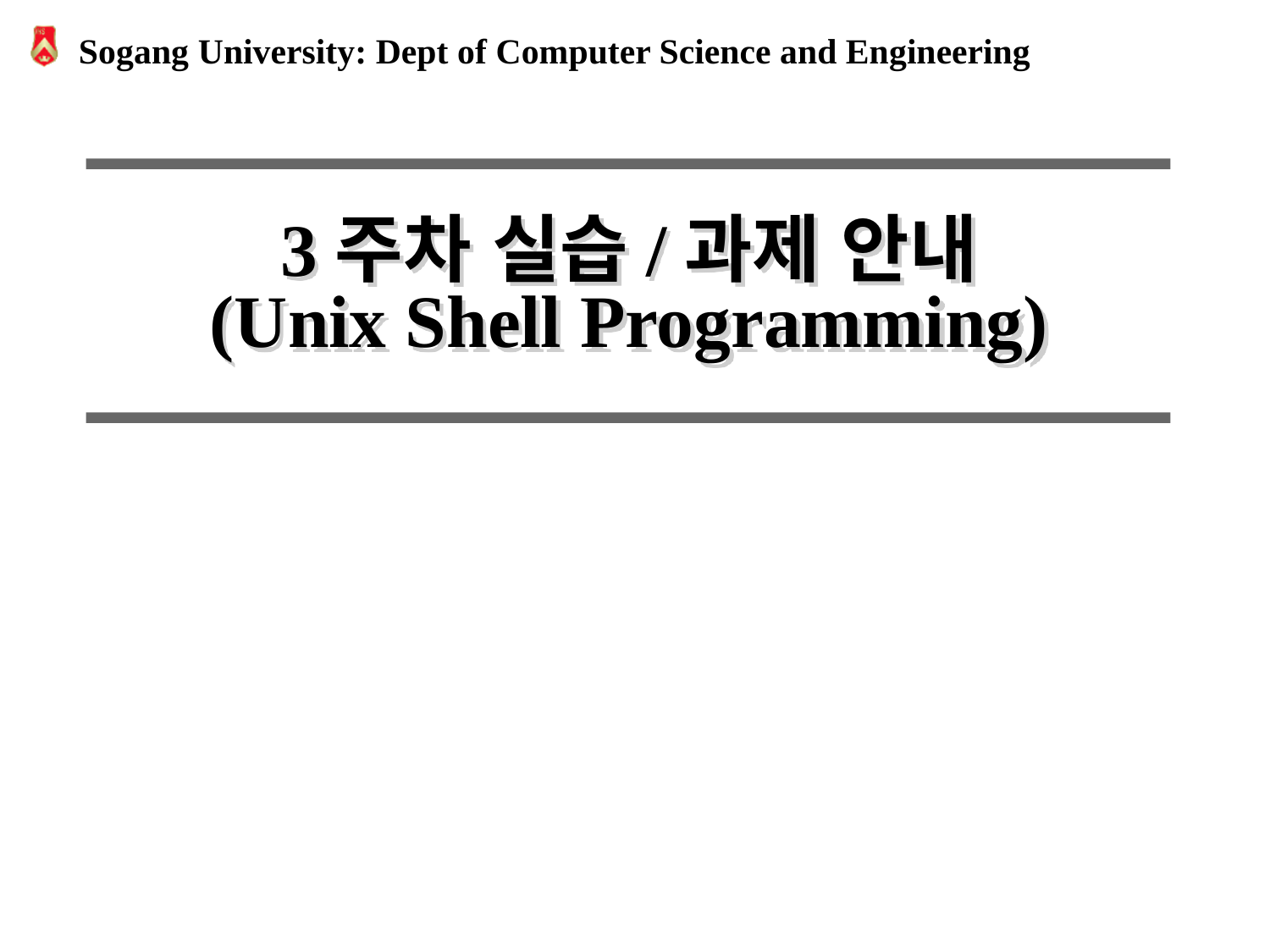

# 3주차 실습/과제 안내 (Unix Shell Programming)